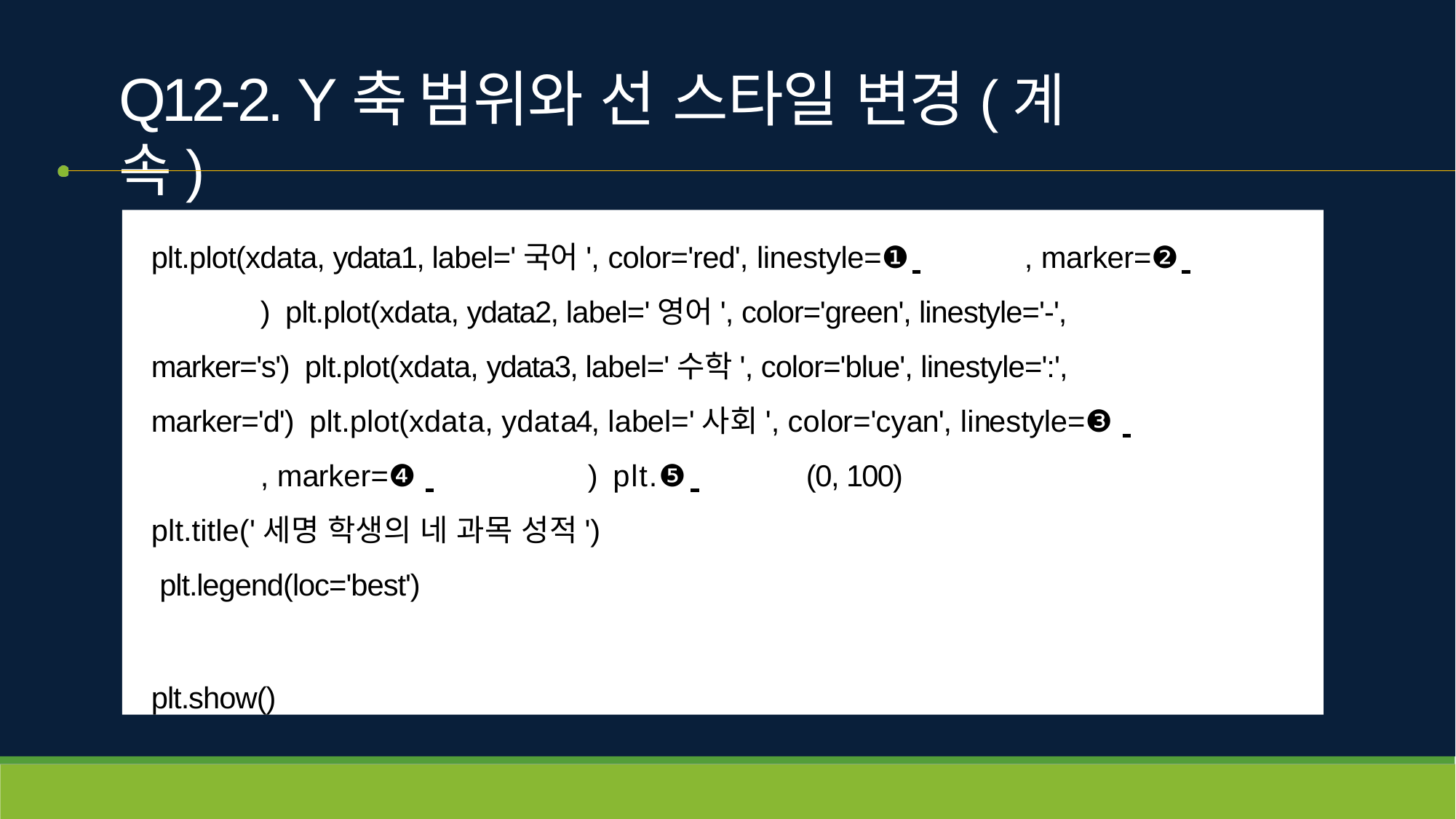

# Q12-2. Y축 범위와 선 스타일 변경(계속)

plt.plot(xdata, ydata1, label='국어', color='red', linestyle=❶ 	, marker=❷ 	)  plt.plot(xdata, ydata2, label='영어', color='green', linestyle='-', marker='s')  plt.plot(xdata, ydata3, label='수학', color='blue', linestyle=':', marker='d')  plt.plot(xdata, ydata4, label='사회', color='cyan', linestyle=❸ 		, marker=❹ 		)  plt.❺ 	(0, 100)
plt.title('세명 학생의 네 과목 성적')  plt.legend(loc='best')

plt.show()